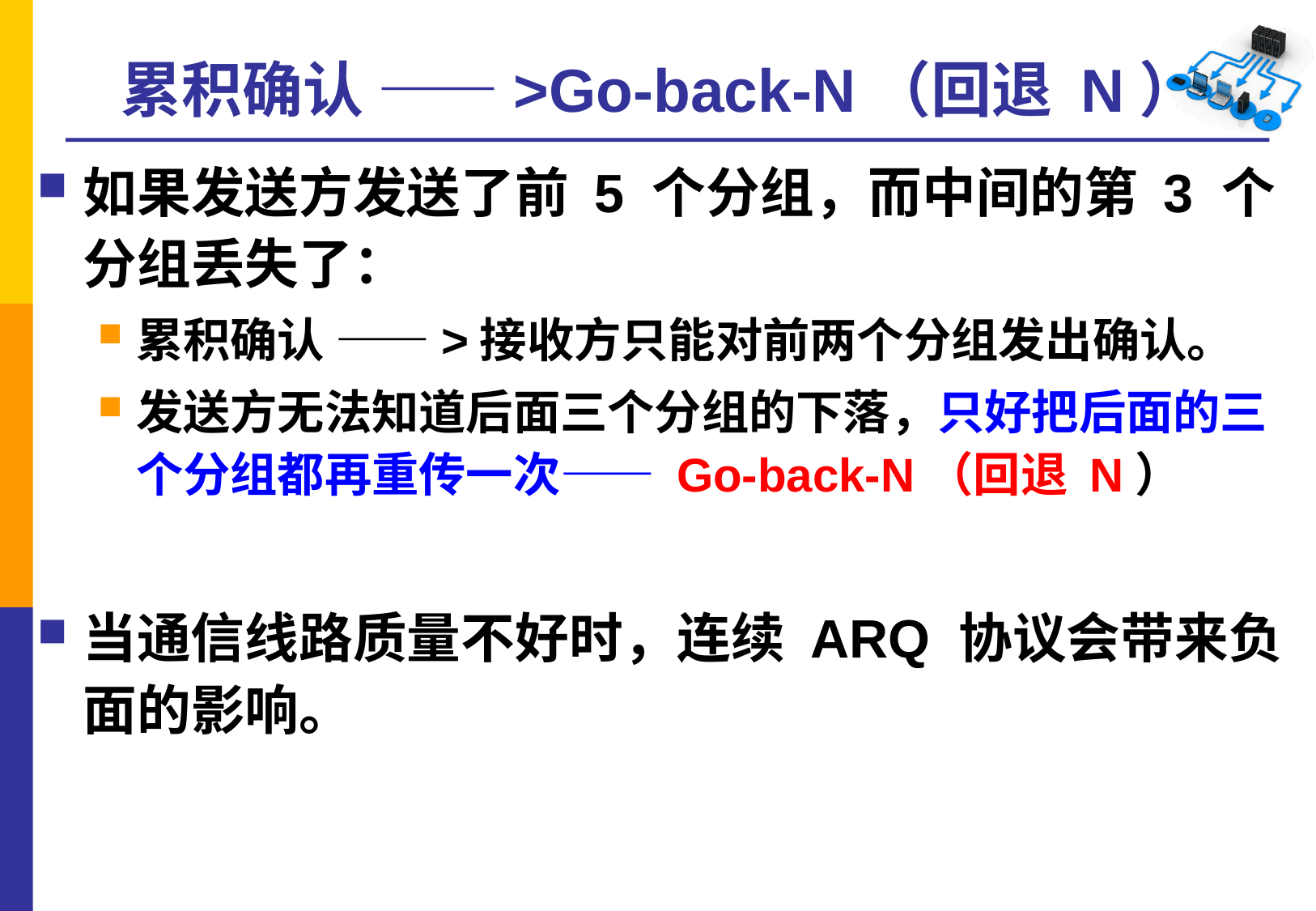

# 累积确认 ——>Go-back-N（回退 N）
如果发送方发送了前 5 个分组，而中间的第 3 个分组丢失了：
累积确认 ——>接收方只能对前两个分组发出确认。
发送方无法知道后面三个分组的下落，只好把后面的三个分组都再重传一次—— Go-back-N（回退 N）

当通信线路质量不好时，连续 ARQ 协议会带来负面的影响。